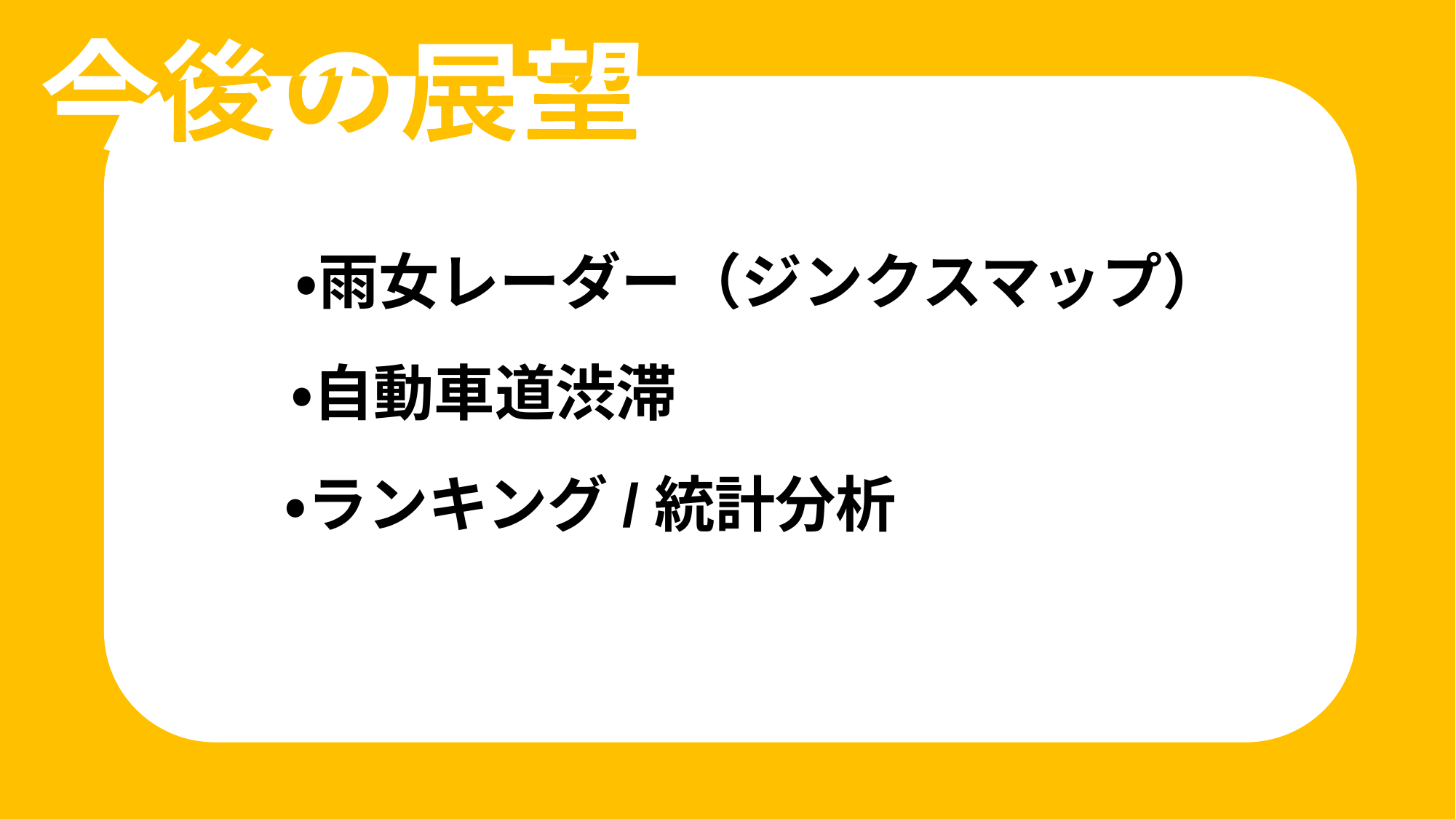

今後の展望

・雨女レーダー（ジンクスマップ）
・自動車道渋滞
・ランキング/統計分析